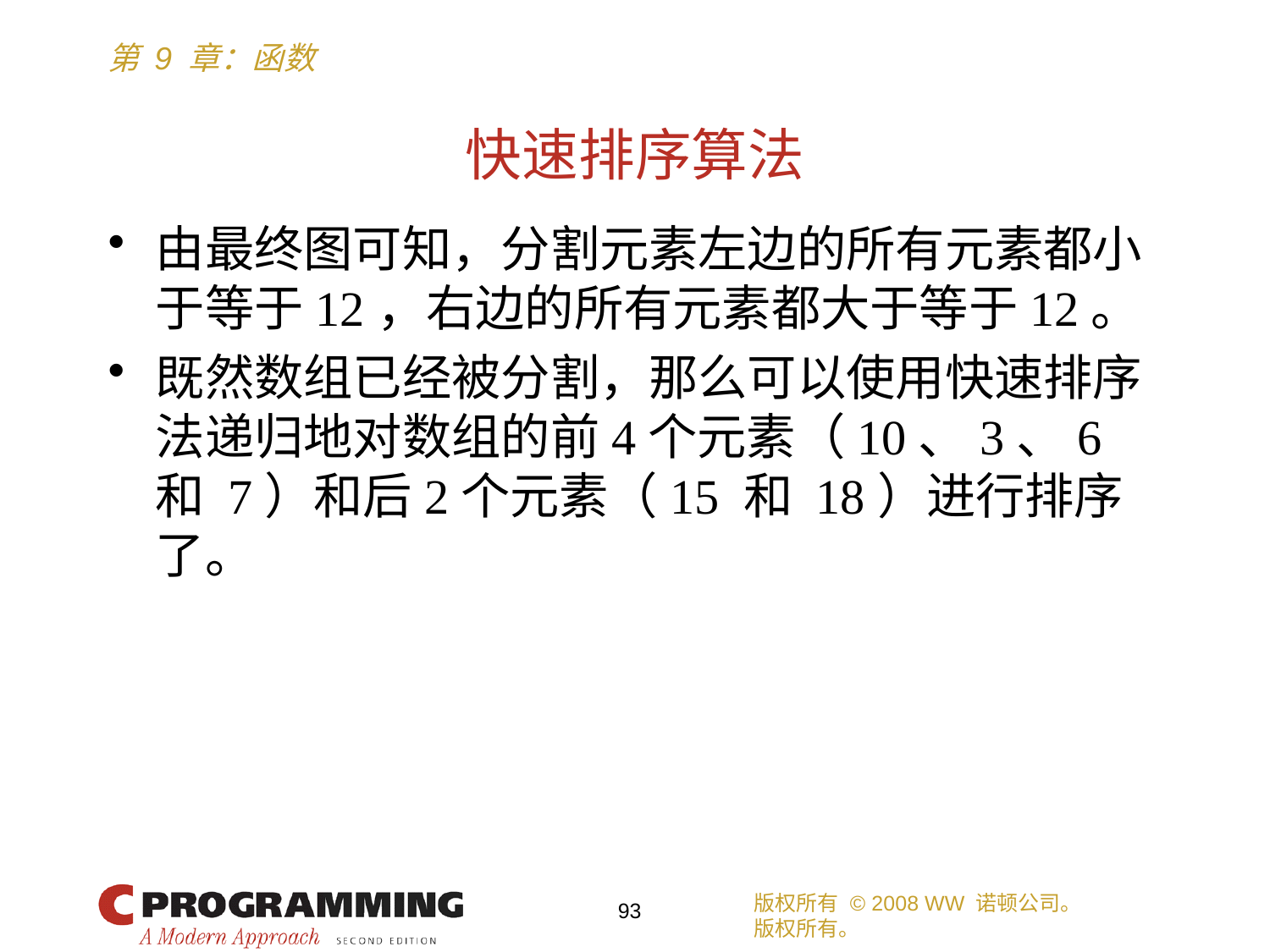

# 快速排序算法
由最终图可知，分割元素左边的所有元素都小于等于12，右边的所有元素都大于等于12。
既然数组已经被分割，那么可以使用快速排序法递归地对数组的前4个元素（10、3、6 和 7）和后2个元素（15 和 18）进行排序了。
版权所有 © 2008 WW 诺顿公司。
版权所有。
93